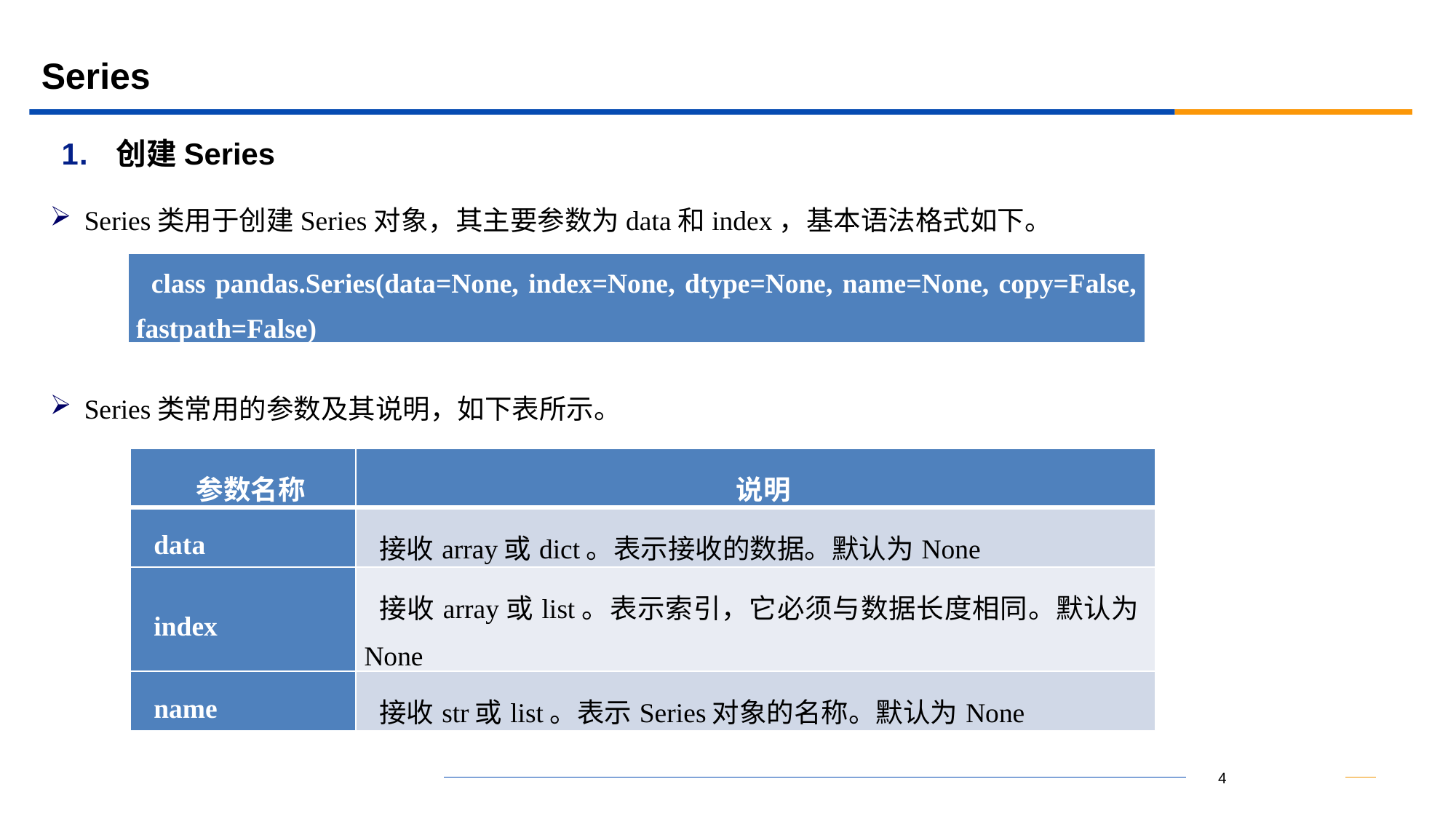

# Series
创建Series
Series类用于创建Series对象，其主要参数为data和index，基本语法格式如下。
| class pandas.Series(data=None, index=None, dtype=None, name=None, copy=False, fastpath=False) |
| --- |
Series类常用的参数及其说明，如下表所示。
| 参数名称 | 说明 |
| --- | --- |
| data | 接收array或dict。表示接收的数据。默认为None |
| index | 接收array或list。表示索引，它必须与数据长度相同。默认为None |
| name | 接收str或list。表示Series对象的名称。默认为None |